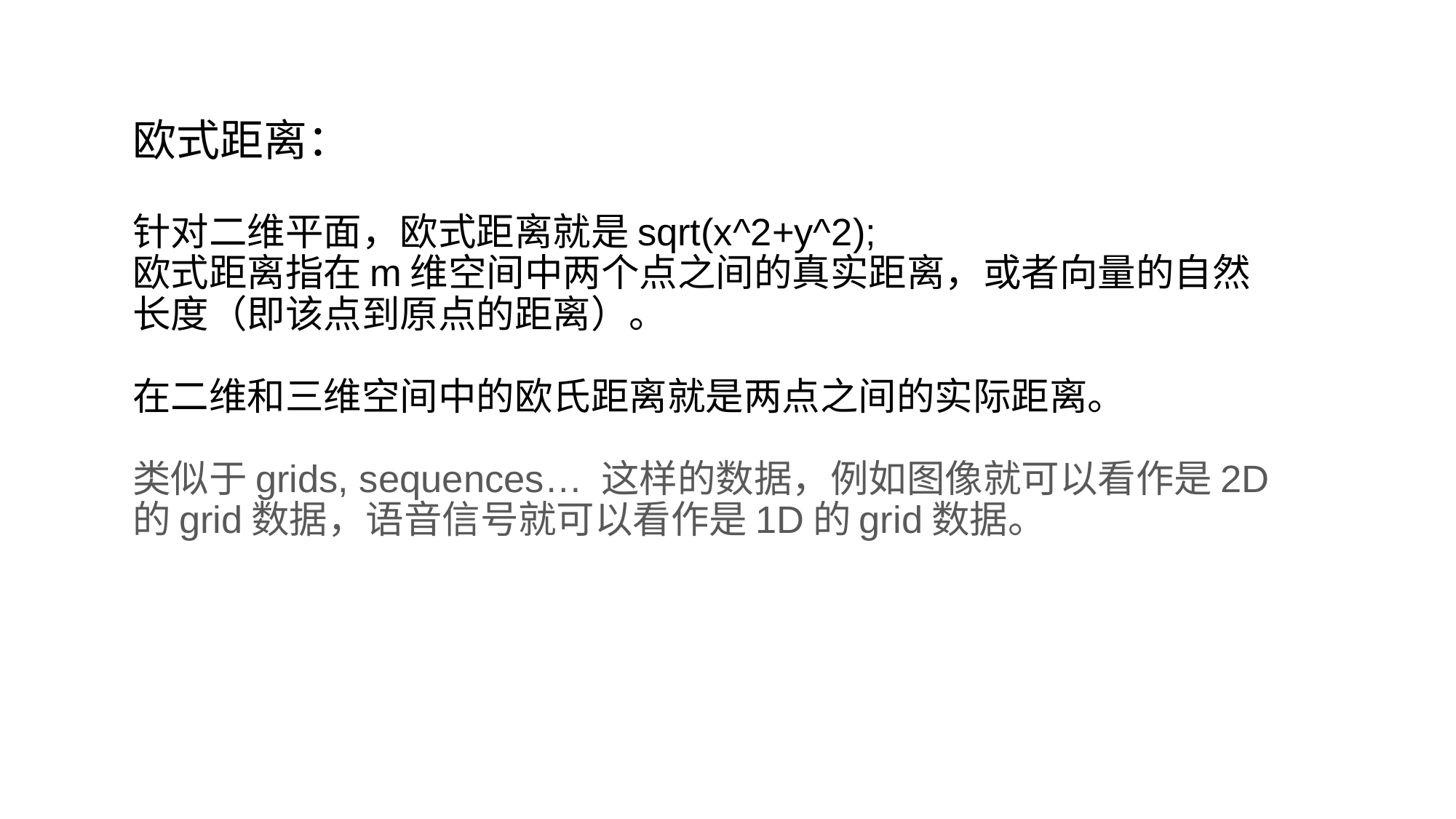

# 欧式距离： 针对二维平面，欧式距离就是sqrt(x^2+y^2); 欧式距离指在m维空间中两个点之间的真实距离，或者向量的自然长度（即该点到原点的距离）。 在二维和三维空间中的欧氏距离就是两点之间的实际距离。 类似于grids, sequences… 这样的数据，例如图像就可以看作是2D的grid数据，语音信号就可以看作是1D的grid数据。